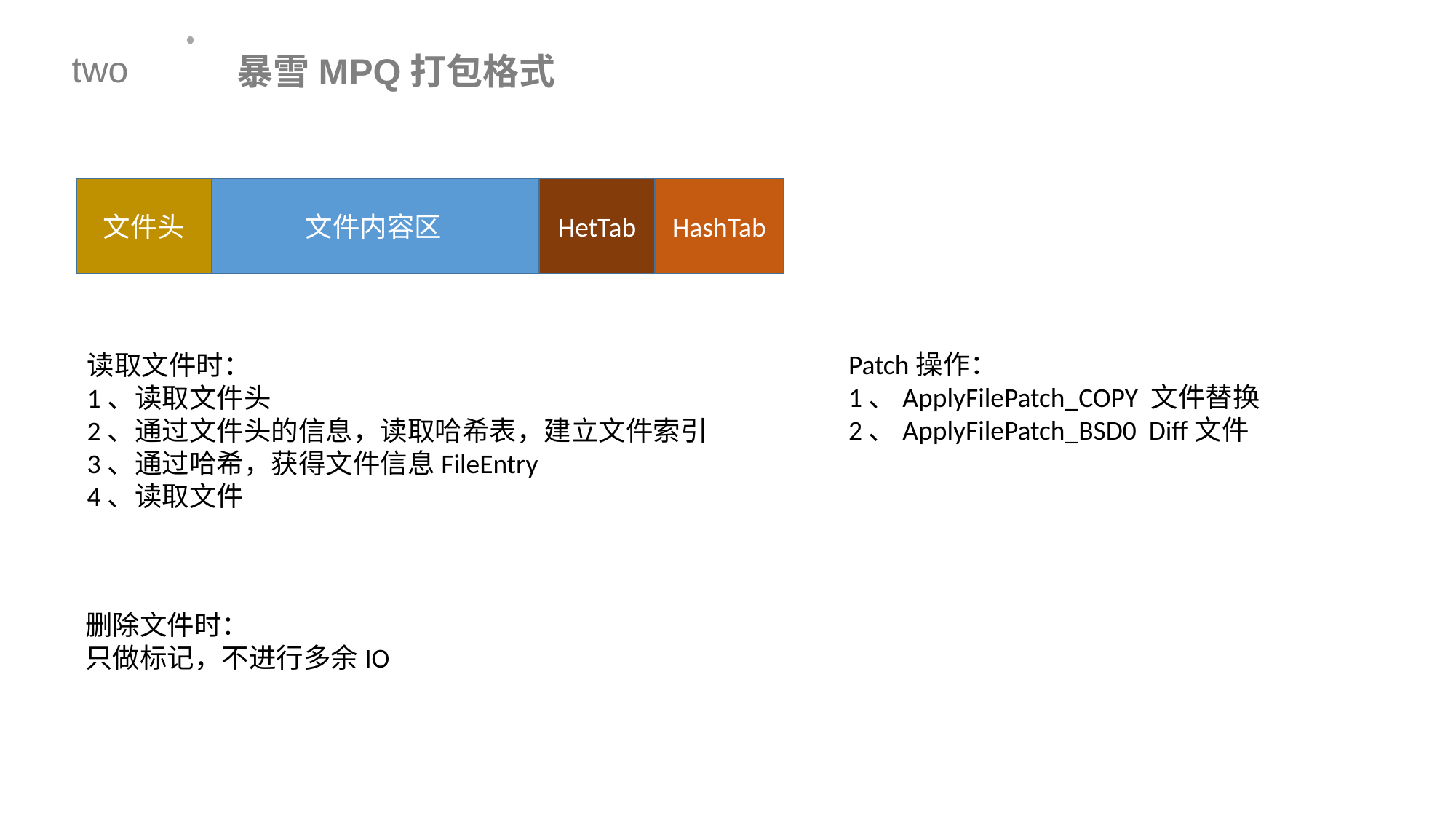

暴雪MPQ打包格式

two
文件头
文件内容区
HetTab
HashTab
Patch操作：
1、ApplyFilePatch_COPY 文件替换
2、ApplyFilePatch_BSD0  Diff文件
读取文件时：
1、读取文件头
2、通过文件头的信息，读取哈希表，建立文件索引
3、通过哈希，获得文件信息FileEntry
4、读取文件
删除文件时：
只做标记，不进行多余IO